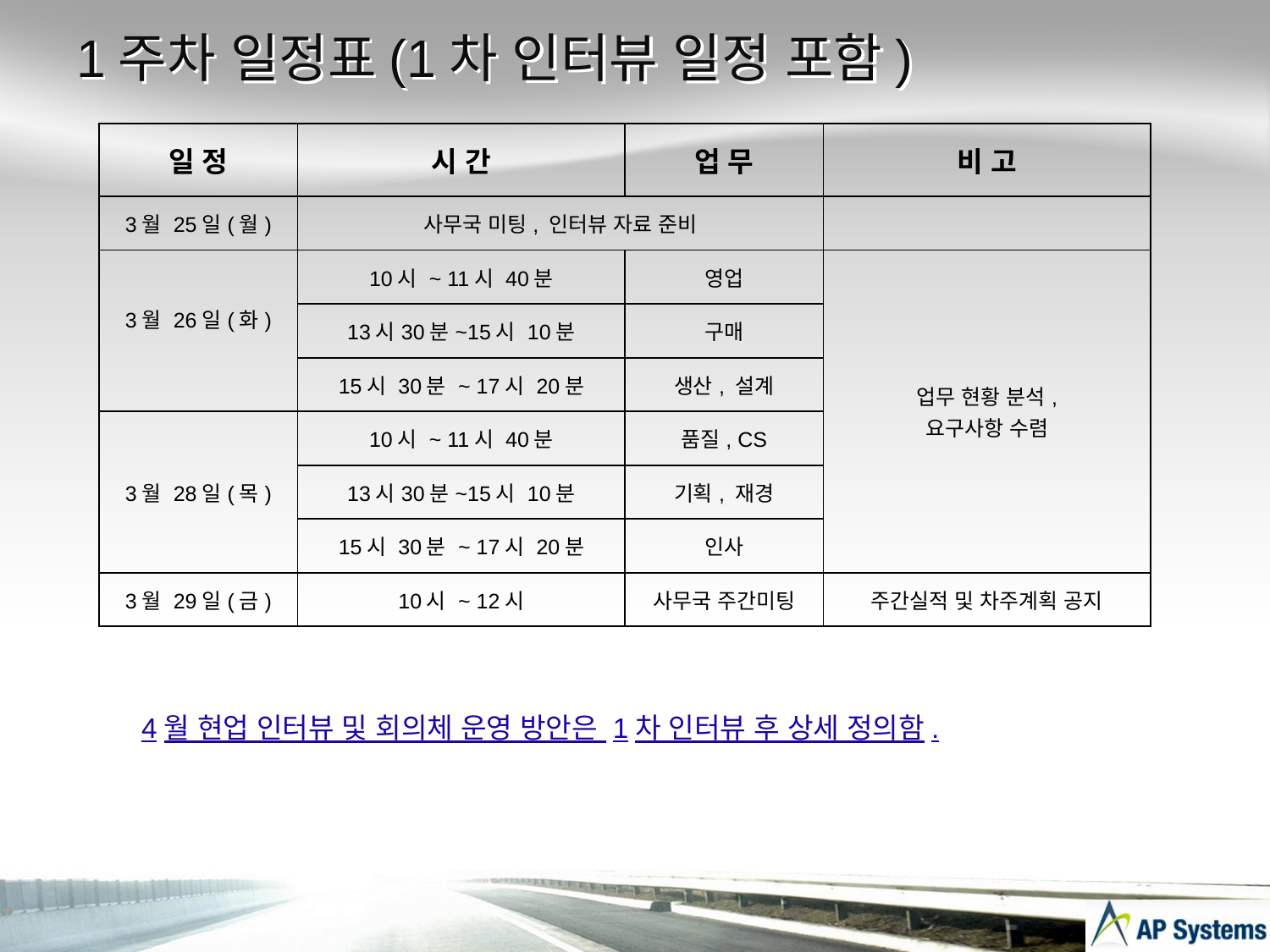

# 1주차 일정표(1차 인터뷰 일정 포함)
| 일 정 | 시 간 | 업 무 | 비 고 |
| --- | --- | --- | --- |
| 3월 25일(월) | 사무국 미팅, 인터뷰 자료 준비 |  |  |
| 3월 26일(화) | 10시 ~ 11시 40분 | 영업 | 업무 현황 분석, 요구사항 수렴 |
|  | 13시30분~15시 10분 | 구매 |  |
|  | 15시 30분 ~ 17시 20분 | 생산, 설계 |  |
| 3월 28일(목) | 10시 ~ 11시 40분 | 품질, CS |  |
|  | 13시30분~15시 10분 | 기획, 재경 |  |
|  | 15시 30분 ~ 17시 20분 | 인사 |  |
| 3월 29일(금) | 10시 ~ 12시 | 사무국 주간미팅 | 주간실적 및 차주계획 공지 |
4월 현업 인터뷰 및 회의체 운영 방안은 1차 인터뷰 후 상세 정의함.